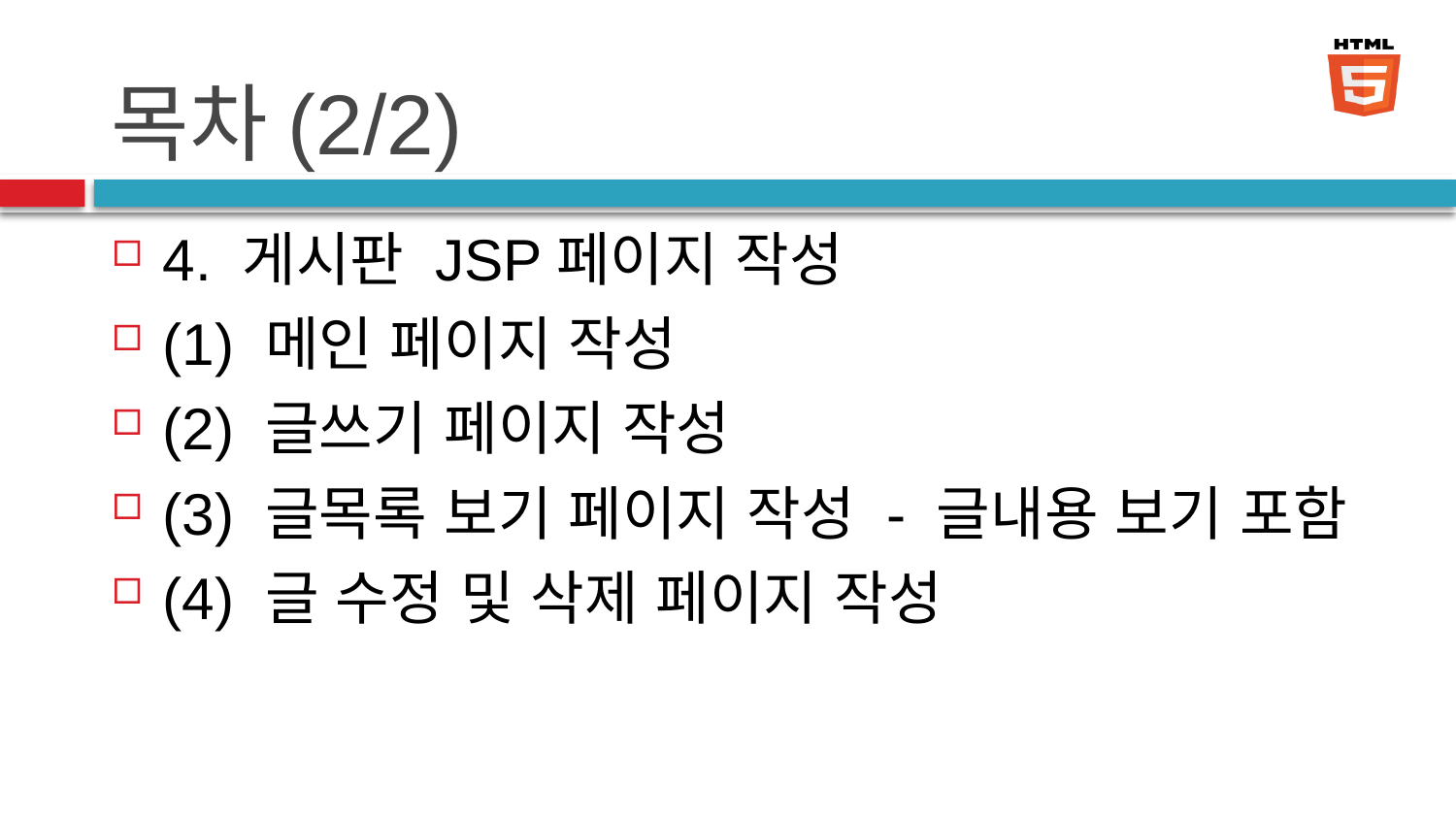

# 목차(2/2)
4. 게시판 JSP페이지 작성
(1) 메인 페이지 작성
(2) 글쓰기 페이지 작성
(3) 글목록 보기 페이지 작성 - 글내용 보기 포함
(4) 글 수정 및 삭제 페이지 작성